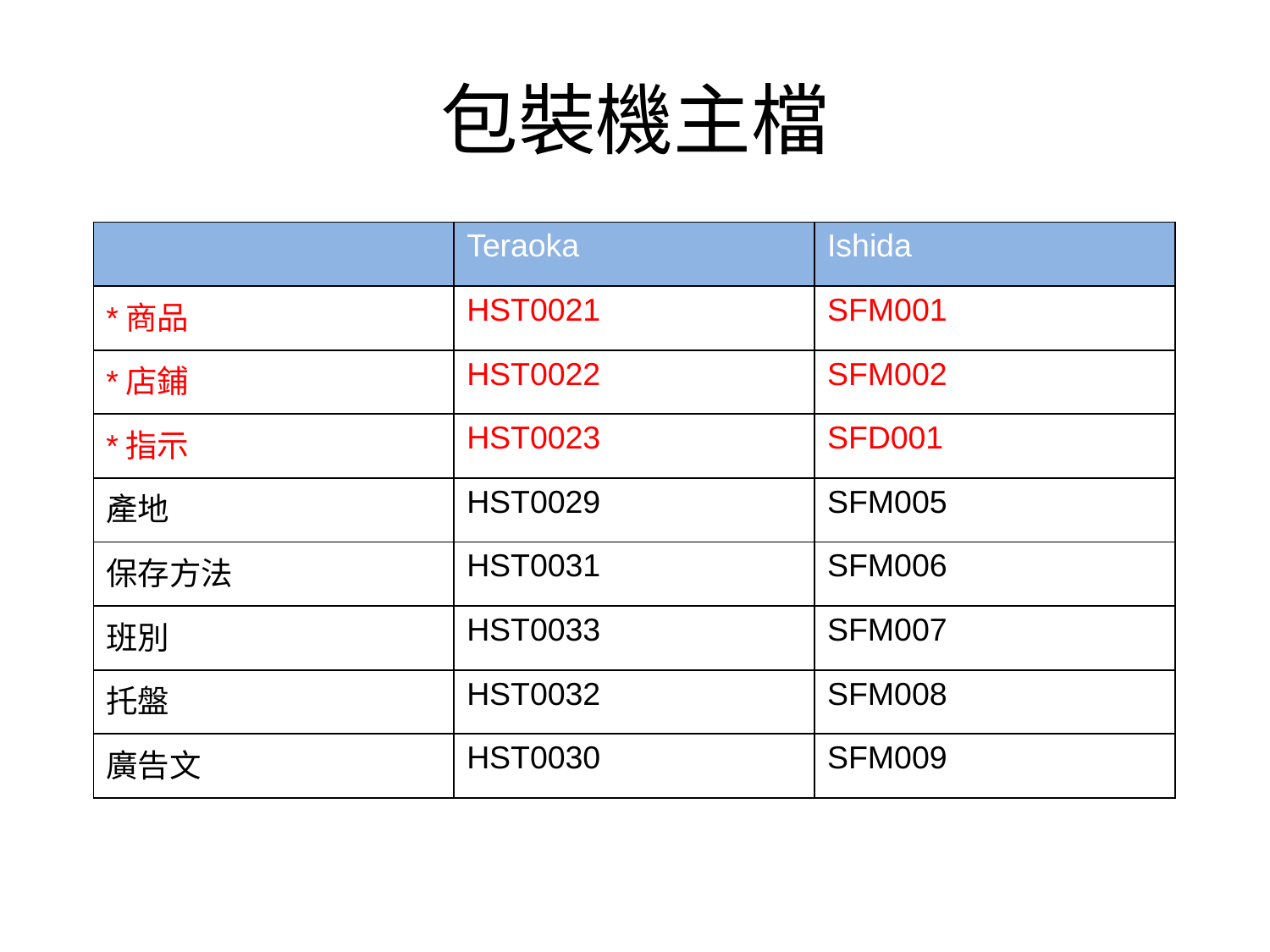

# 包裝機主檔
|  | Teraoka | Ishida |
| --- | --- | --- |
| \*商品 | HST0021 | SFM001 |
| \*店鋪 | HST0022 | SFM002 |
| \*指示 | HST0023 | SFD001 |
| 產地 | HST0029 | SFM005 |
| 保存方法 | HST0031 | SFM006 |
| 班別 | HST0033 | SFM007 |
| 托盤 | HST0032 | SFM008 |
| 廣告文 | HST0030 | SFM009 |